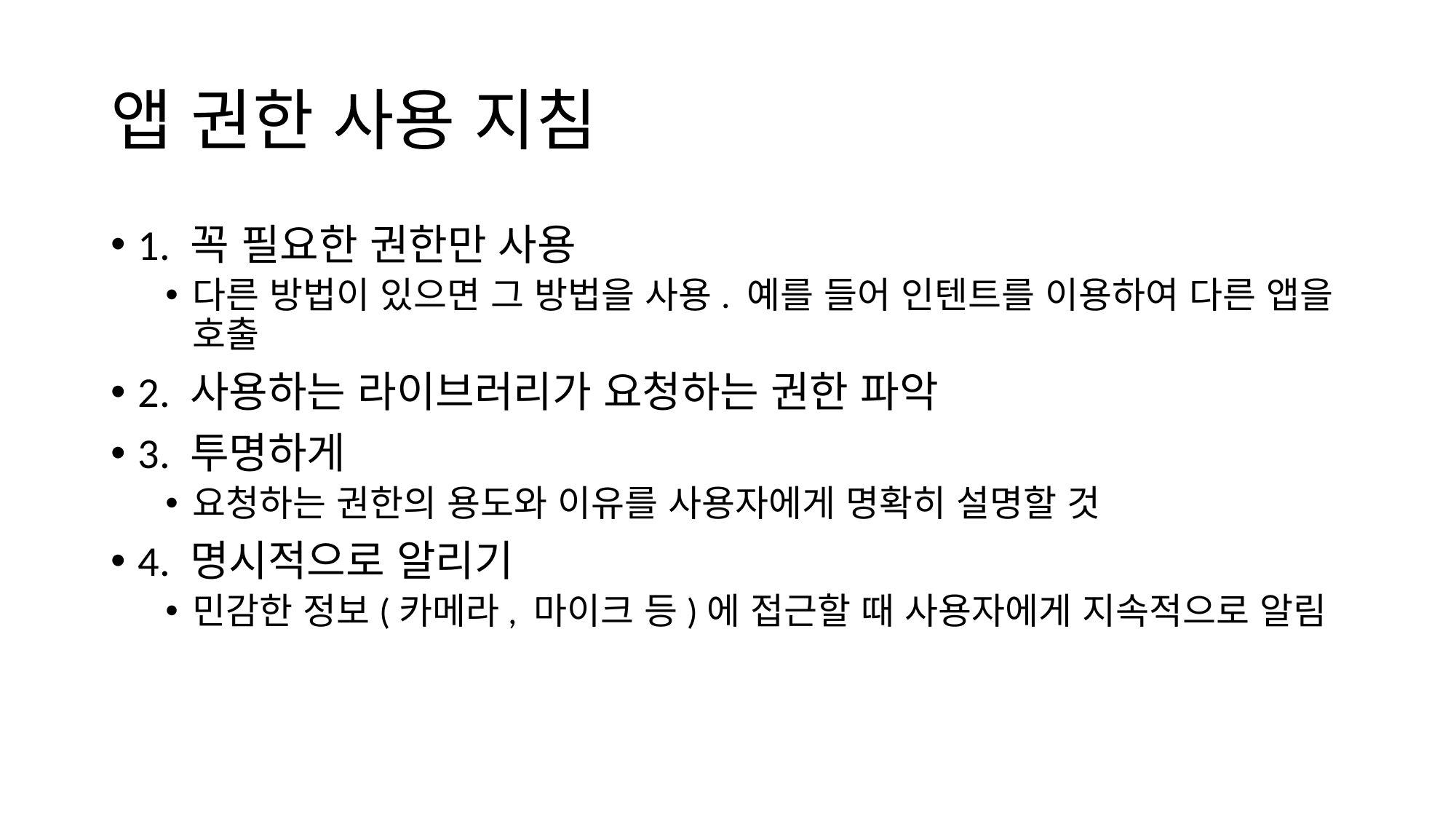

# 앱 권한 사용 지침
1. 꼭 필요한 권한만 사용
다른 방법이 있으면 그 방법을 사용. 예를 들어 인텐트를 이용하여 다른 앱을 호출
2. 사용하는 라이브러리가 요청하는 권한 파악
3. 투명하게
요청하는 권한의 용도와 이유를 사용자에게 명확히 설명할 것
4. 명시적으로 알리기
민감한 정보(카메라, 마이크 등)에 접근할 때 사용자에게 지속적으로 알림